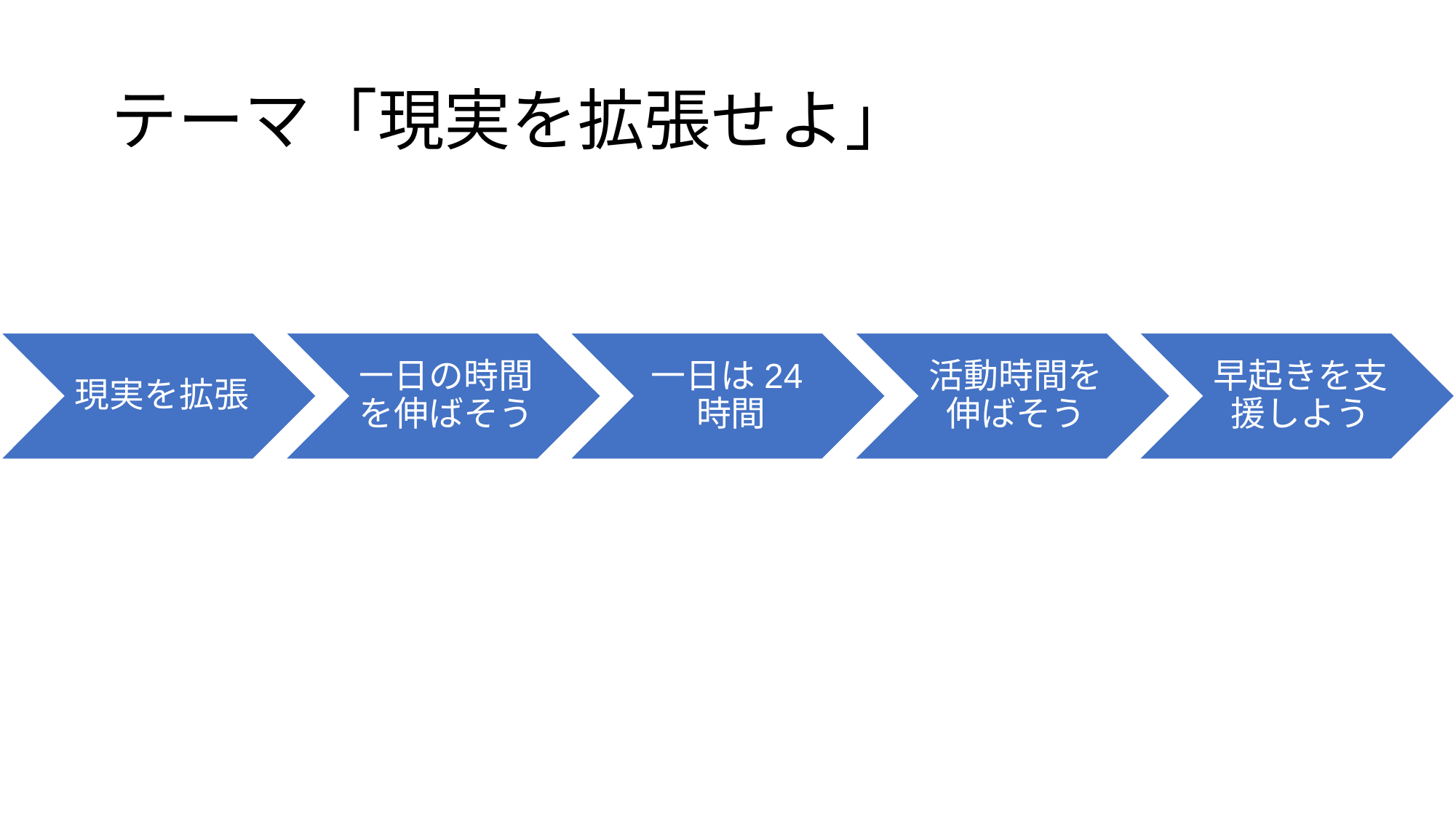

現実を拡張
一日の時間を伸ばそう
一日は24時間
活動時間を伸ばそう
早起きを支援しよう
# テーマ「現実を拡張せよ」